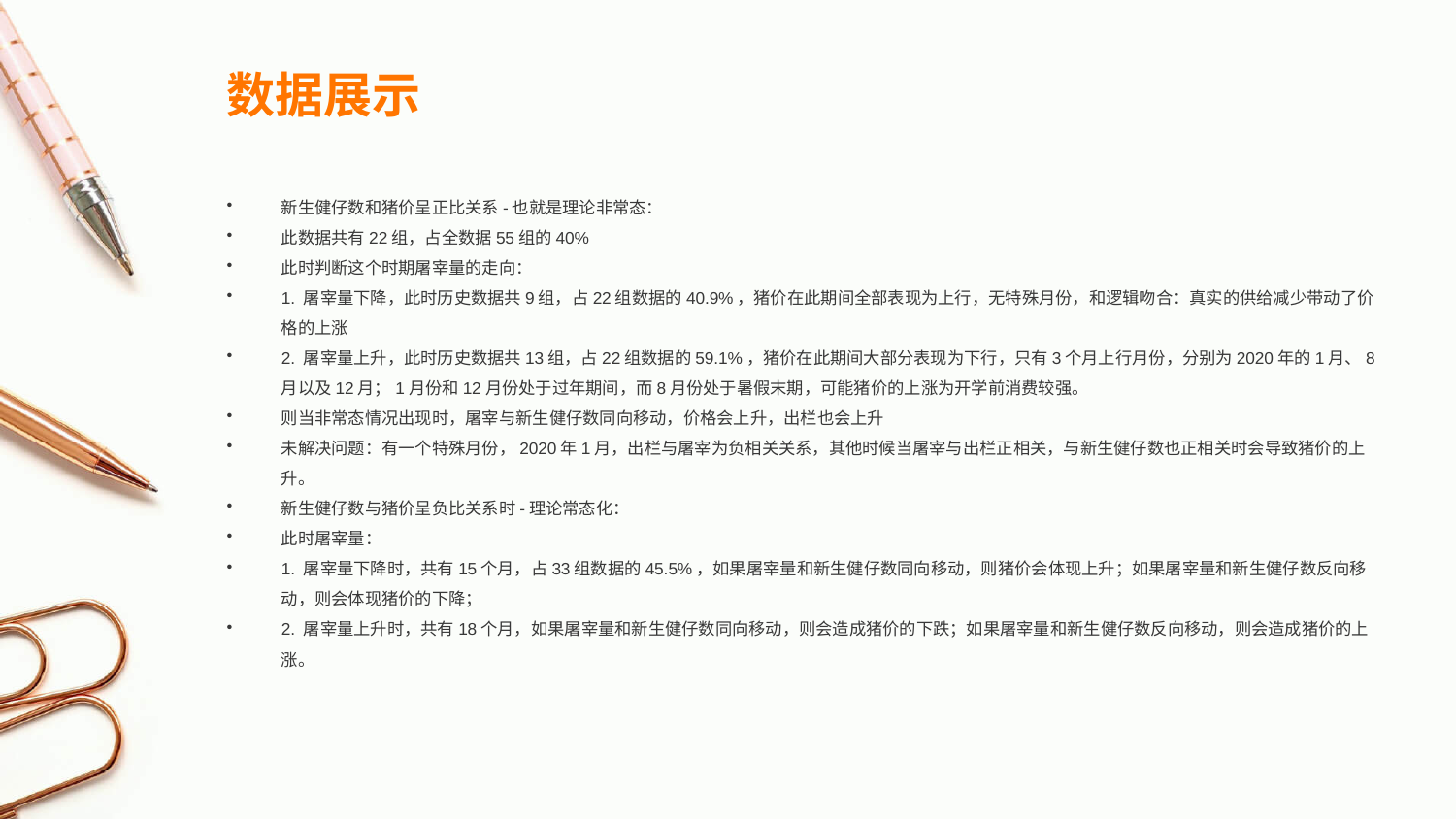

数据展示
新生健仔数和猪价呈正比关系-也就是理论非常态：
此数据共有22组，占全数据55组的40%
此时判断这个时期屠宰量的走向：
1. 屠宰量下降，此时历史数据共9组，占22组数据的40.9%，猪价在此期间全部表现为上行，无特殊月份，和逻辑吻合：真实的供给减少带动了价格的上涨
2. 屠宰量上升，此时历史数据共13组，占22组数据的59.1%，猪价在此期间大部分表现为下行，只有3个月上行月份，分别为2020年的1月、8月以及12月；1月份和12月份处于过年期间，而8月份处于暑假末期，可能猪价的上涨为开学前消费较强。
则当非常态情况出现时，屠宰与新生健仔数同向移动，价格会上升，出栏也会上升
未解决问题：有一个特殊月份，2020年1月，出栏与屠宰为负相关关系，其他时候当屠宰与出栏正相关，与新生健仔数也正相关时会导致猪价的上升。
新生健仔数与猪价呈负比关系时-理论常态化：
此时屠宰量：
1. 屠宰量下降时，共有15个月，占33组数据的45.5%，如果屠宰量和新生健仔数同向移动，则猪价会体现上升；如果屠宰量和新生健仔数反向移动，则会体现猪价的下降；
2. 屠宰量上升时，共有18个月，如果屠宰量和新生健仔数同向移动，则会造成猪价的下跌；如果屠宰量和新生健仔数反向移动，则会造成猪价的上涨。